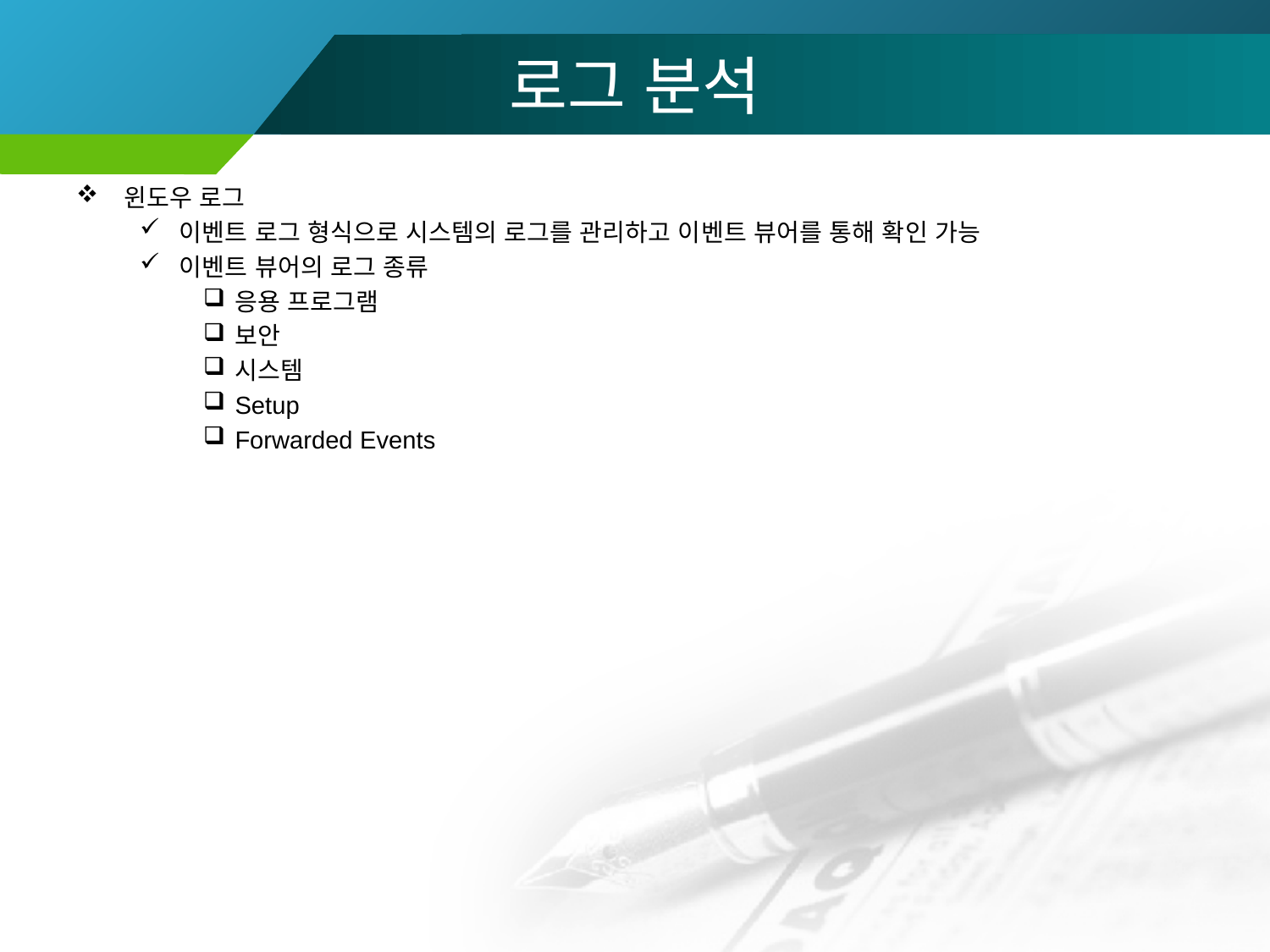

# 로그 분석
윈도우 로그
이벤트 로그 형식으로 시스템의 로그를 관리하고 이벤트 뷰어를 통해 확인 가능
이벤트 뷰어의 로그 종류
응용 프로그램
보안
시스템
Setup
Forwarded Events